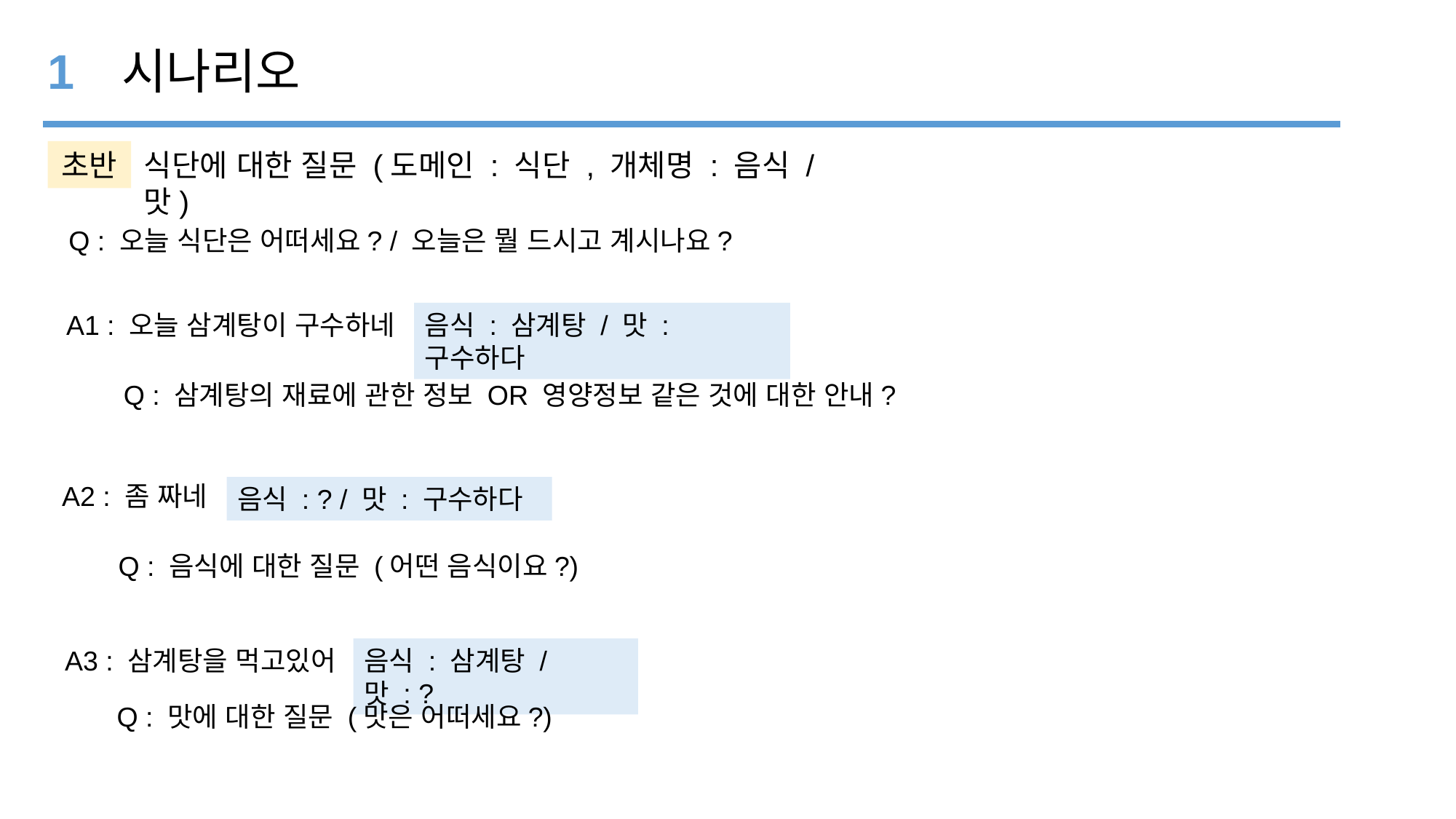

1
시나리오
초반
식단에 대한 질문 (도메인 : 식단 , 개체명 : 음식 / 맛)
Q : 오늘 식단은 어떠세요? / 오늘은 뭘 드시고 계시나요?
A1 : 오늘 삼계탕이 구수하네
음식 : 삼계탕 / 맛 : 구수하다
Q : 삼계탕의 재료에 관한 정보 OR 영양정보 같은 것에 대한 안내?
A2 : 좀 짜네
음식 : ? / 맛 : 구수하다
Q : 음식에 대한 질문 (어떤 음식이요?)
A3 : 삼계탕을 먹고있어
음식 : 삼계탕 / 맛 : ?
Q : 맛에 대한 질문 (맛은 어떠세요?)